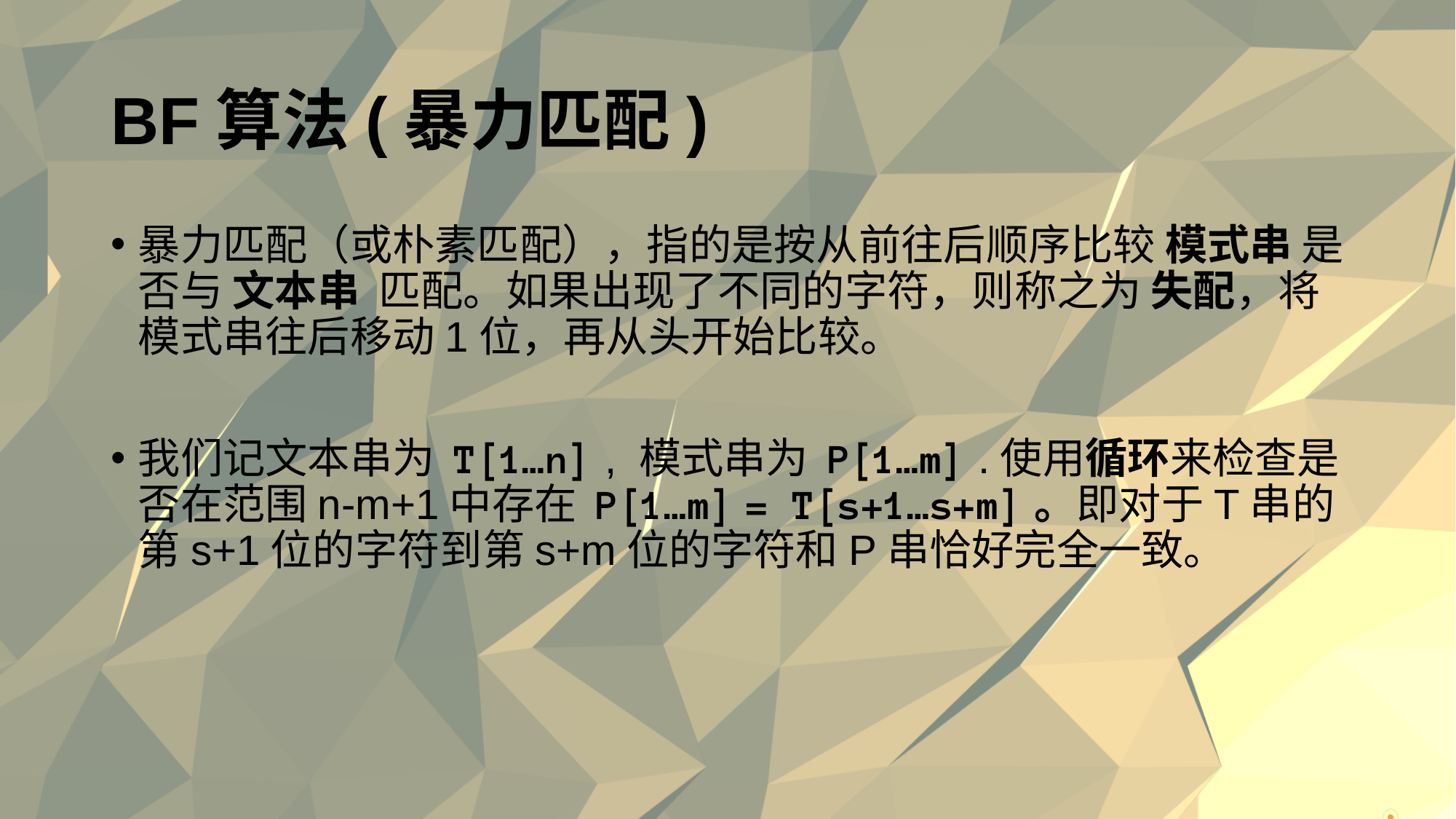

# BF算法(暴力匹配)
暴力匹配（或朴素匹配），指的是按从前往后顺序比较 模式串 是否与 文本串  匹配。如果出现了不同的字符，则称之为 失配，将模式串往后移动1位，再从头开始比较。

我们记文本串为 T[1…n] , 模式串为 P[1…m] .使用循环来检查是否在范围n-m+1中存在 P[1…m] = T[s+1…s+m]。即对于T串的第s+1位的字符到第s+m位的字符和P串恰好完全一致。